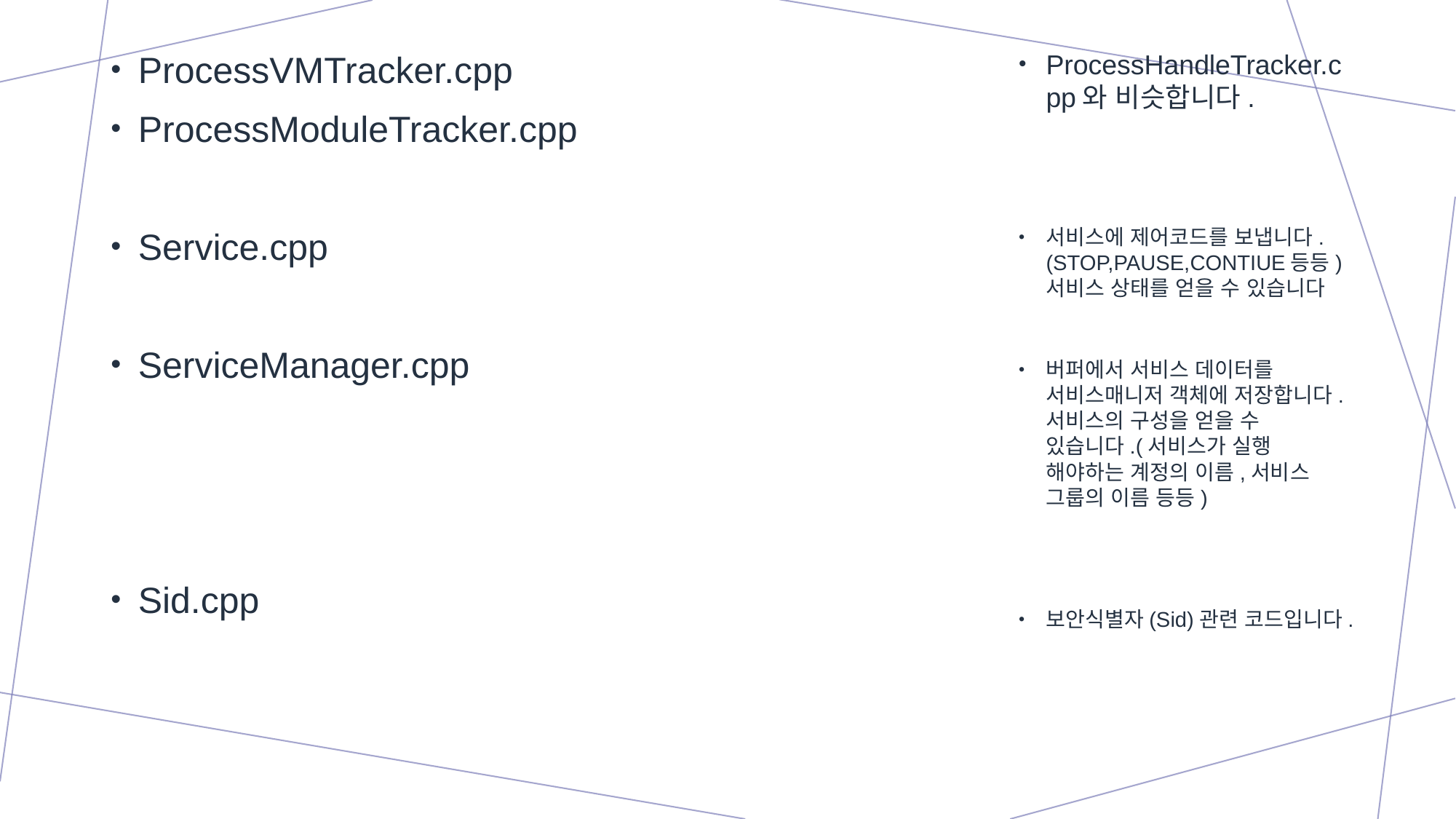

ProcessVMTracker.cpp
ProcessModuleTracker.cpp

Service.cpp

ServiceManager.cpp

Sid.cpp
ProcessHandleTracker.cpp와 비슷합니다.

서비스에 제어코드를 보냅니다. (STOP,PAUSE,CONTIUE등등)
서비스 상태를 얻을 수 있습니다

버퍼에서 서비스 데이터를 서비스매니저 객체에 저장합니다.
서비스의 구성을 얻을 수 있습니다.(서비스가 실행 해야하는 계정의 이름,서비스 그룹의 이름 등등)

보안식별자(Sid)관련 코드입니다.